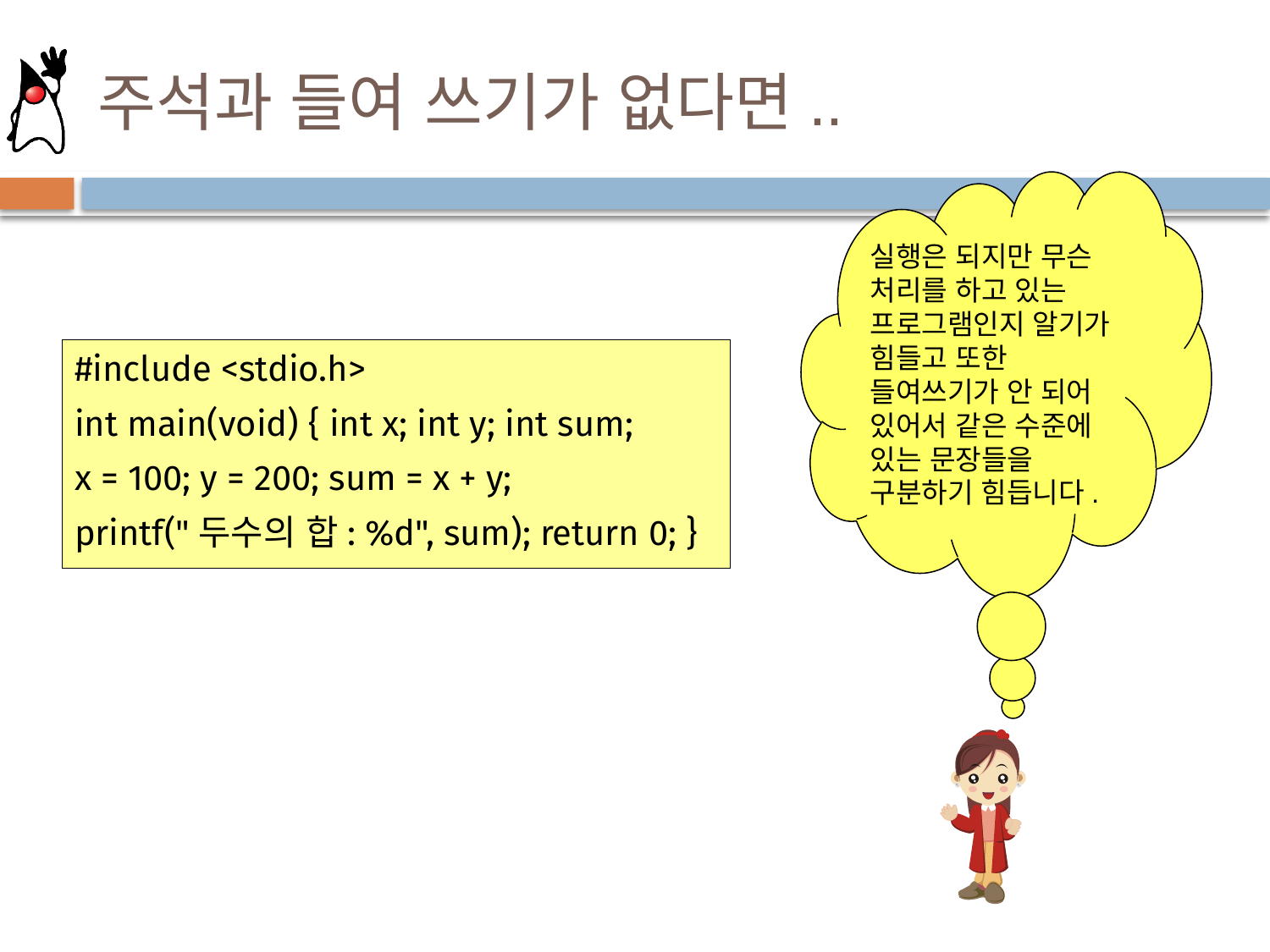

# 주석과 들여 쓰기가 없다면..
실행은 되지만 무슨 처리를 하고 있는 프로그램인지 알기가 힘들고 또한 들여쓰기가 안 되어 있어서 같은 수준에 있는 문장들을 구분하기 힘듭니다.
#include <stdio.h>
int main(void) { int x; int y; int sum;
x = 100; y = 200; sum = x + y;
printf("두수의 합: %d", sum); return 0; }